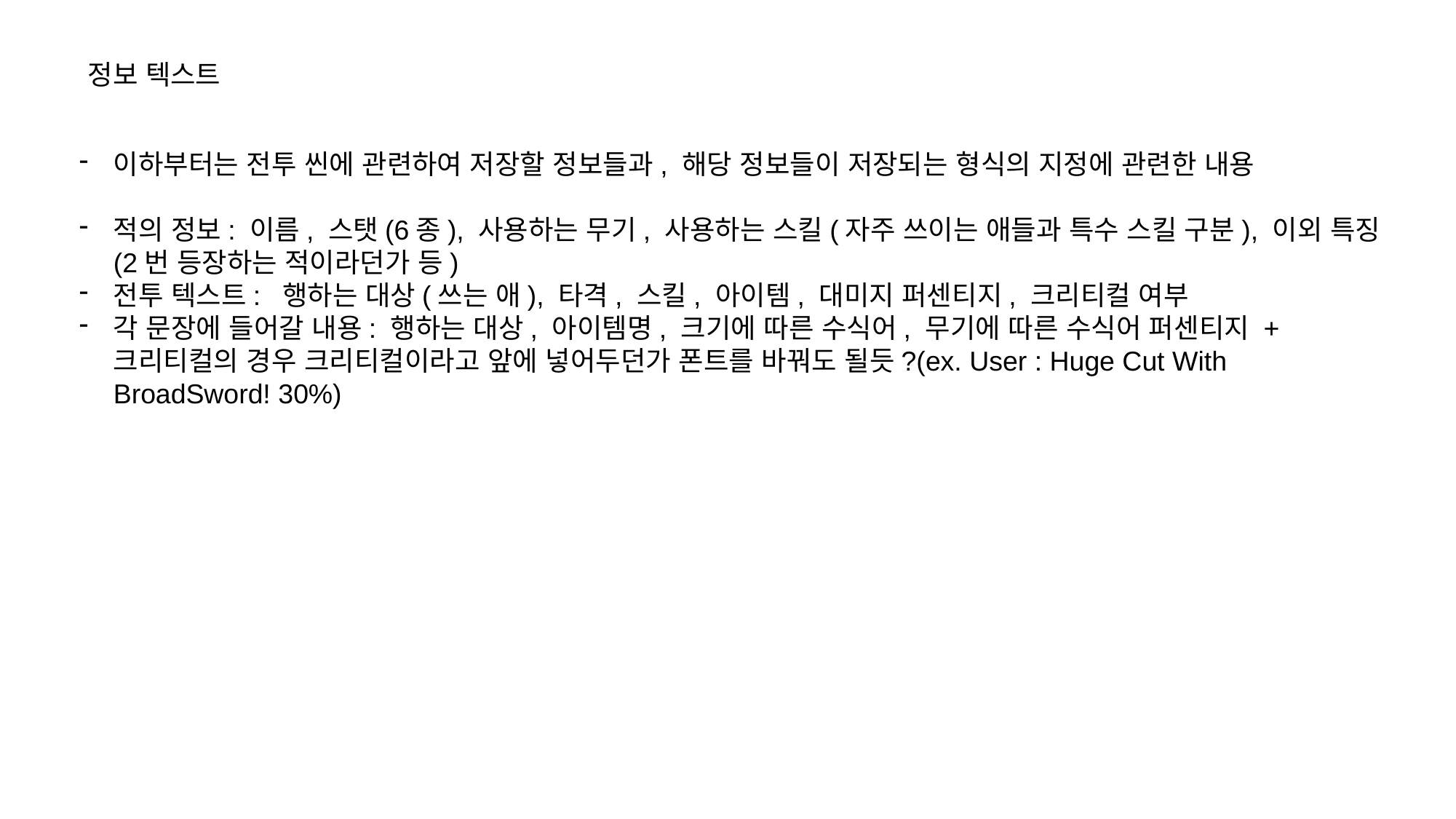

정보 텍스트
이하부터는 전투 씬에 관련하여 저장할 정보들과, 해당 정보들이 저장되는 형식의 지정에 관련한 내용

적의 정보: 이름, 스탯(6종), 사용하는 무기, 사용하는 스킬(자주 쓰이는 애들과 특수 스킬 구분), 이외 특징(2번 등장하는 적이라던가 등)
전투 텍스트:  행하는 대상(쓰는 애), 타격, 스킬, 아이템, 대미지 퍼센티지, 크리티컬 여부
각 문장에 들어갈 내용: 행하는 대상, 아이템명, 크기에 따른 수식어, 무기에 따른 수식어 퍼센티지 + 크리티컬의 경우 크리티컬이라고 앞에 넣어두던가 폰트를 바꿔도 될듯?(ex. User : Huge Cut With BroadSword! 30%)